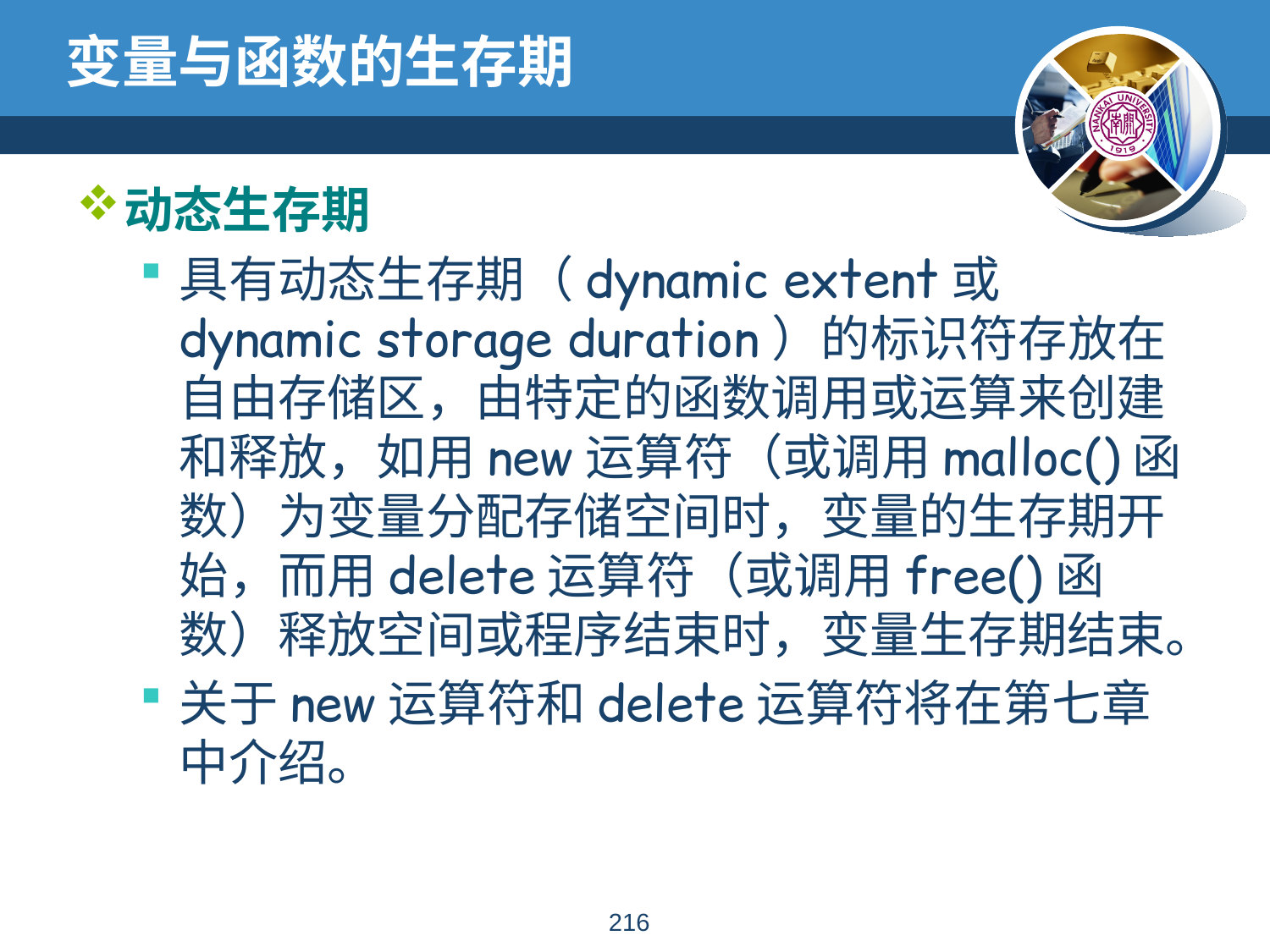

# 变量与函数的生存期
动态生存期
具有动态生存期（dynamic extent或dynamic storage duration）的标识符存放在自由存储区，由特定的函数调用或运算来创建和释放，如用new运算符（或调用malloc()函数）为变量分配存储空间时，变量的生存期开始，而用delete运算符（或调用free()函数）释放空间或程序结束时，变量生存期结束。
关于new运算符和delete运算符将在第七章中介绍。
216